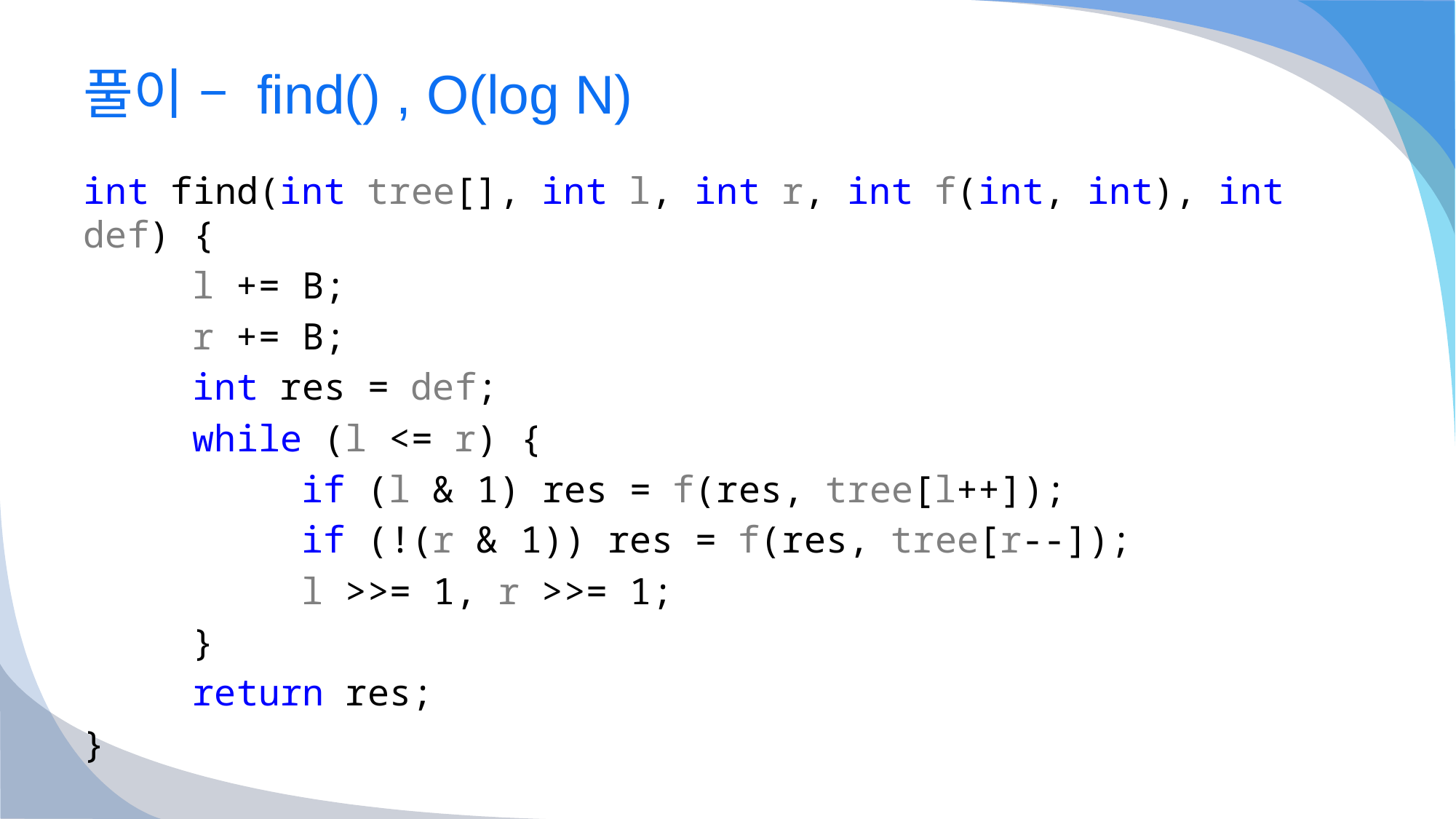

# 풀이 – find() , O(log N)
int find(int tree[], int l, int r, int f(int, int), int def) {
	l += B;
	r += B;
	int res = def;
	while (l <= r) {
		if (l & 1) res = f(res, tree[l++]);
		if (!(r & 1)) res = f(res, tree[r--]);
		l >>= 1, r >>= 1;
	}
	return res;
}